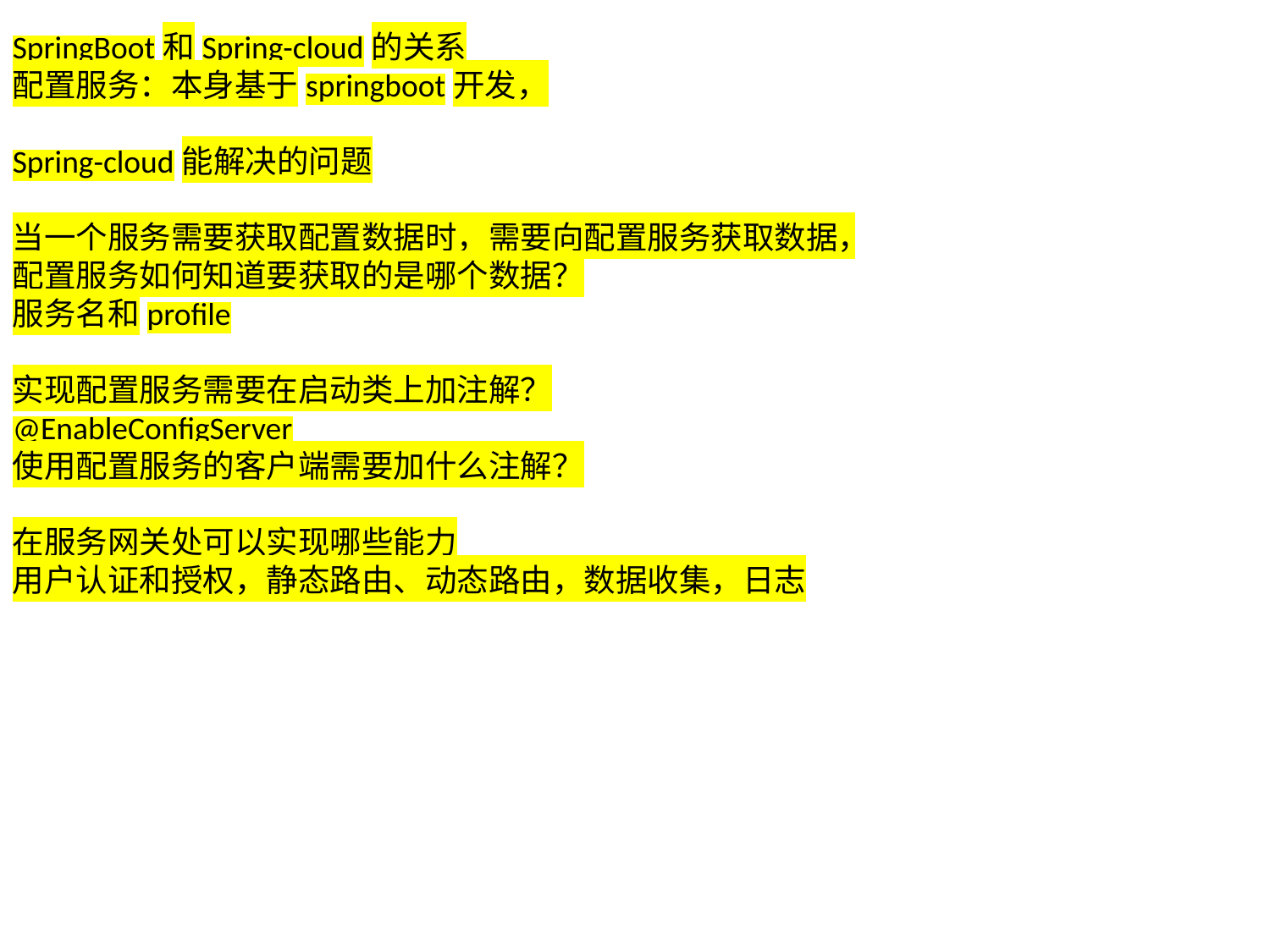

SpringBoot和Spring-cloud的关系
配置服务：本身基于springboot开发，

Spring-cloud能解决的问题

当一个服务需要获取配置数据时，需要向配置服务获取数据，配置服务如何知道要获取的是哪个数据？
服务名和profile

实现配置服务需要在启动类上加注解？
@EnableConfigServer
使用配置服务的客户端需要加什么注解？

在服务网关处可以实现哪些能力
用户认证和授权，静态路由、动态路由，数据收集，日志